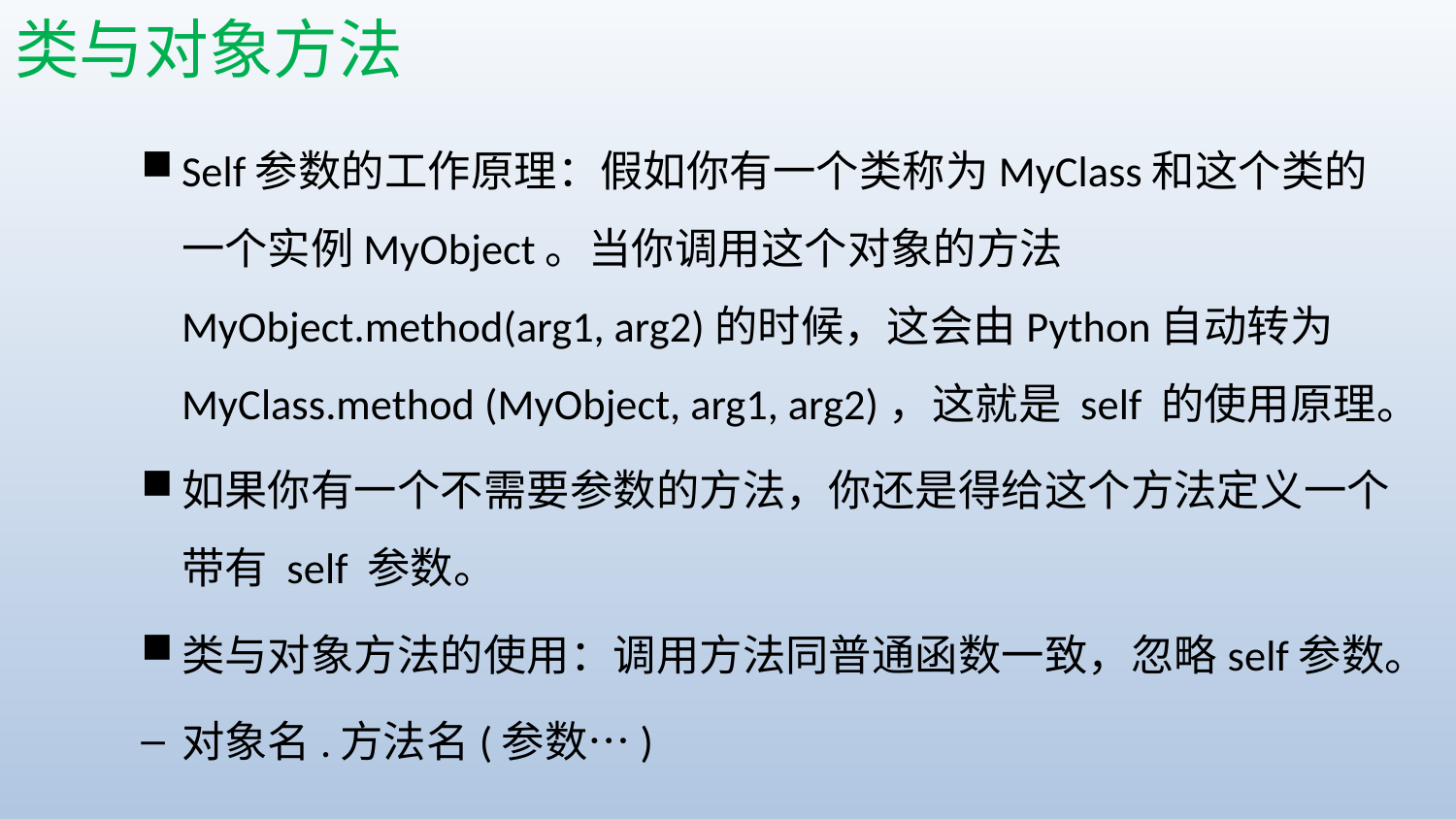

# 类与对象方法
Self参数的工作原理：假如你有一个类称为MyClass和这个类的一个实例MyObject。当你调用这个对象的方法MyObject.method(arg1, arg2)的时候，这会由Python自动转为MyClass.method (MyObject, arg1, arg2)，这就是 self 的使用原理。
如果你有一个不需要参数的方法，你还是得给这个方法定义一个带有 self 参数。
类与对象方法的使用：调用方法同普通函数一致，忽略self参数。
对象名.方法名(参数…)